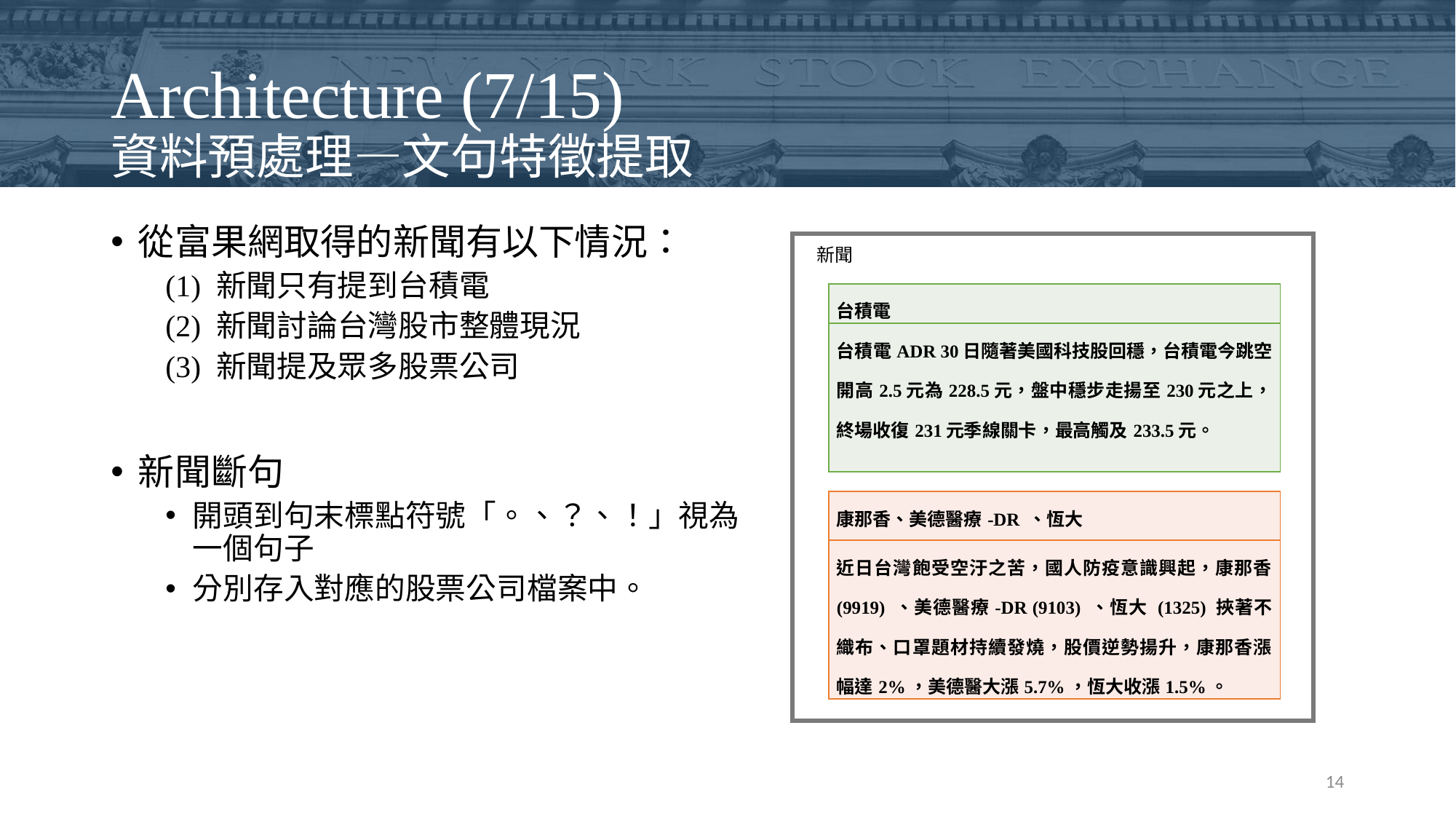

# Architecture (7/15) 資料預處理—文句特徵提取
從富果網取得的新聞有以下情況：
(1) 新聞只有提到台積電
(2) 新聞討論台灣股市整體現況
(3) 新聞提及眾多股票公司

新聞斷句
開頭到句末標點符號「。、？、！」視為一個句子
分別存入對應的股票公司檔案中。

新聞
| 台積電 |
| --- |
| 台積電ADR 30日隨著美國科技股回穩，台積電今跳空開高2.5元為228.5元，盤中穩步走揚至230元之上，終場收復231元季線關卡，最高觸及233.5元。 |
| 康那香、美德醫療-DR 、恆大 |
| --- |
| 近日台灣飽受空汙之苦，國人防疫意識興起，康那香 (9919) 、美德醫療-DR (9103) 、恆大 (1325) 挾著不織布、口罩題材持續發燒，股價逆勢揚升，康那香漲幅達2%，美德醫大漲5.7%，恆大收漲1.5%。 |
14